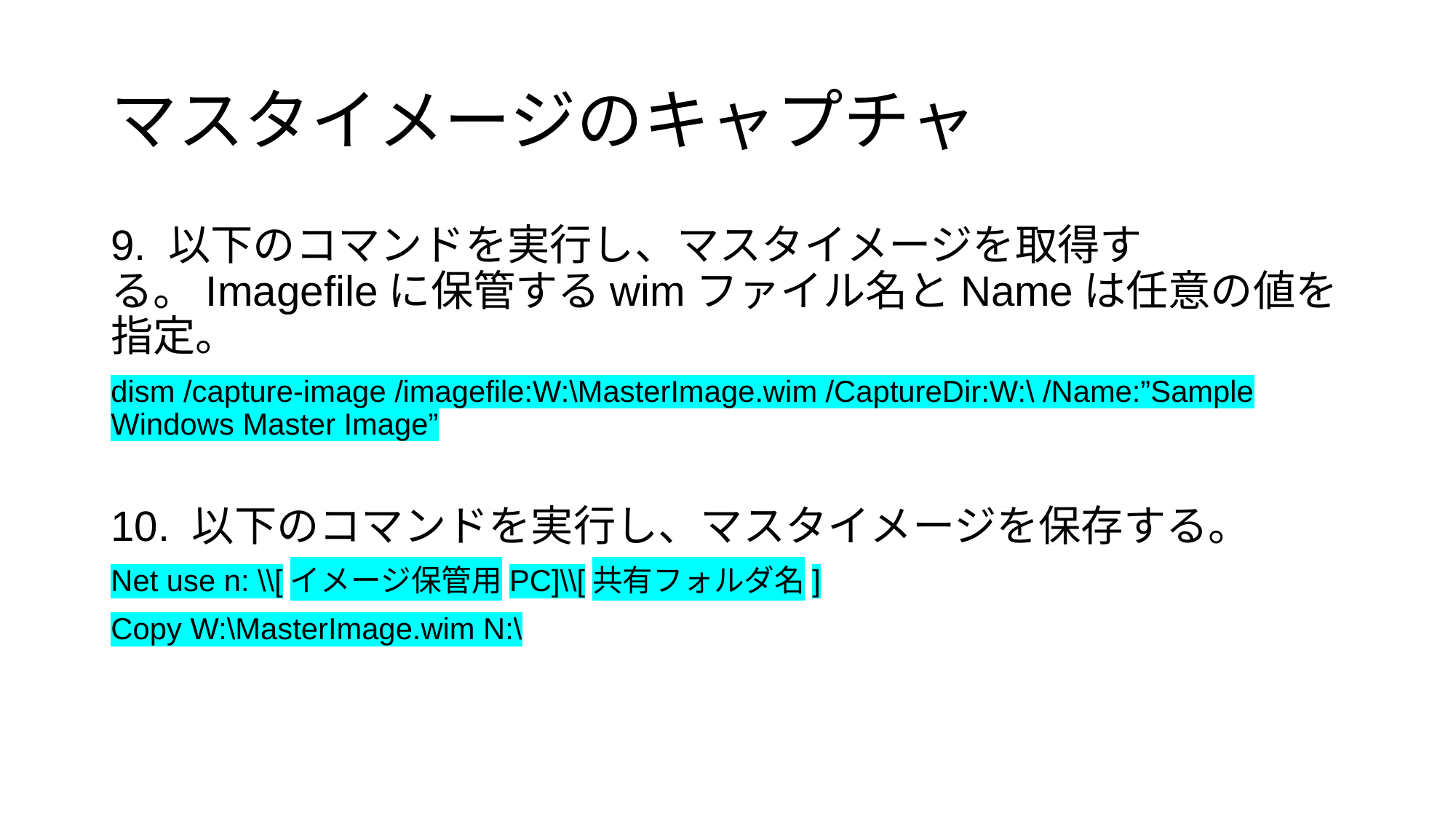

# マスタイメージのキャプチャ
9. 以下のコマンドを実行し、マスタイメージを取得する。Imagefileに保管するwimファイル名とNameは任意の値を指定。
dism /capture-image /imagefile:W:\MasterImage.wim /CaptureDir:W:\ /Name:”Sample Windows Master Image”

10. 以下のコマンドを実行し、マスタイメージを保存する。
Net use n: \\[イメージ保管用PC]\\[共有フォルダ名]
Copy W:\MasterImage.wim N:\